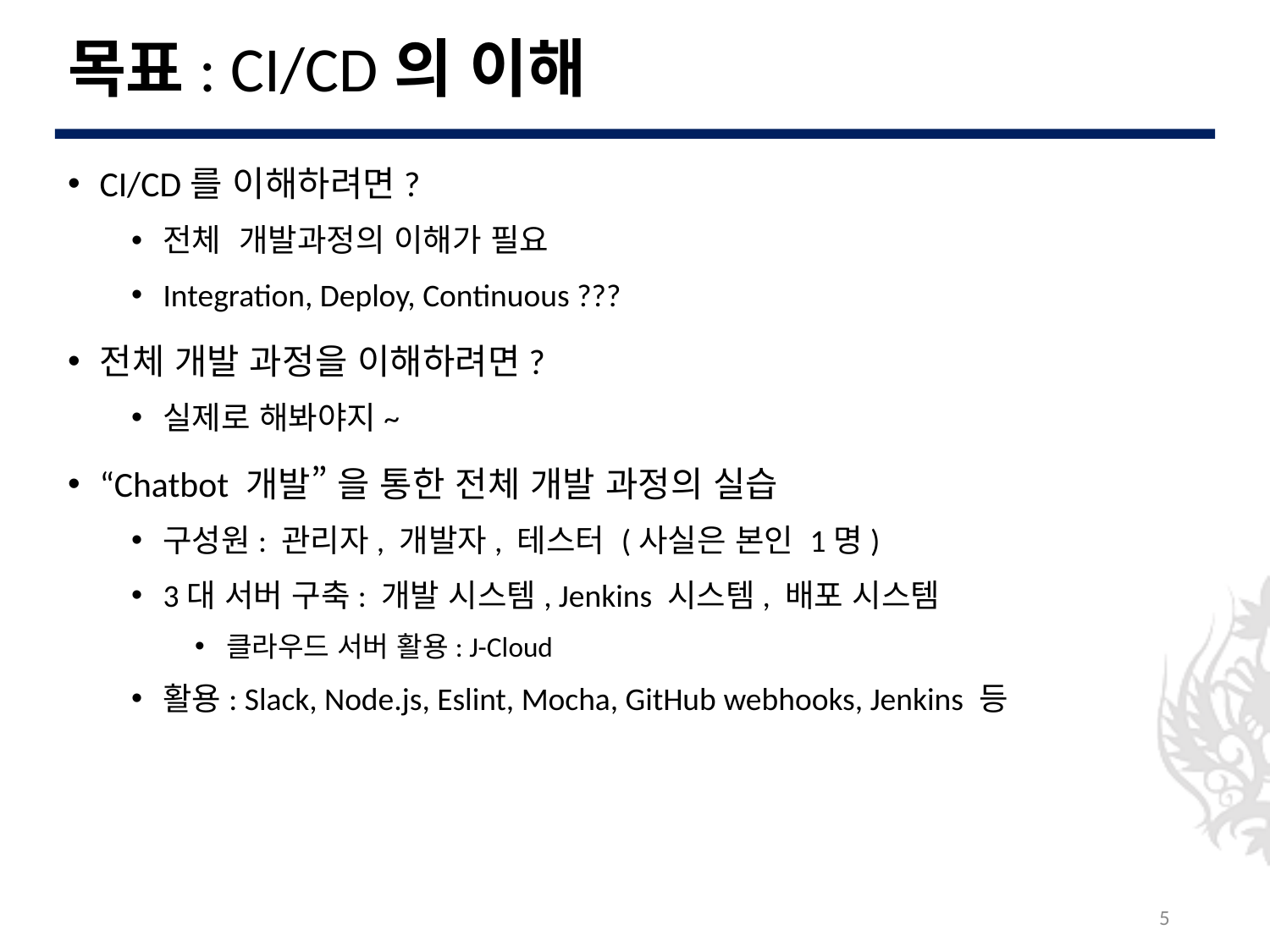

# 목표: CI/CD의 이해
CI/CD를 이해하려면?
전체  개발과정의 이해가 필요
Integration, Deploy, Continuous ???
전체 개발 과정을 이해하려면?
실제로 해봐야지~
“Chatbot 개발” 을 통한 전체 개발 과정의 실습
구성원: 관리자, 개발자, 테스터 (사실은 본인 1명)
3대 서버 구축: 개발 시스템, Jenkins 시스템, 배포 시스템
클라우드 서버 활용: J-Cloud
활용: Slack, Node.js, Eslint, Mocha, GitHub webhooks, Jenkins 등
5